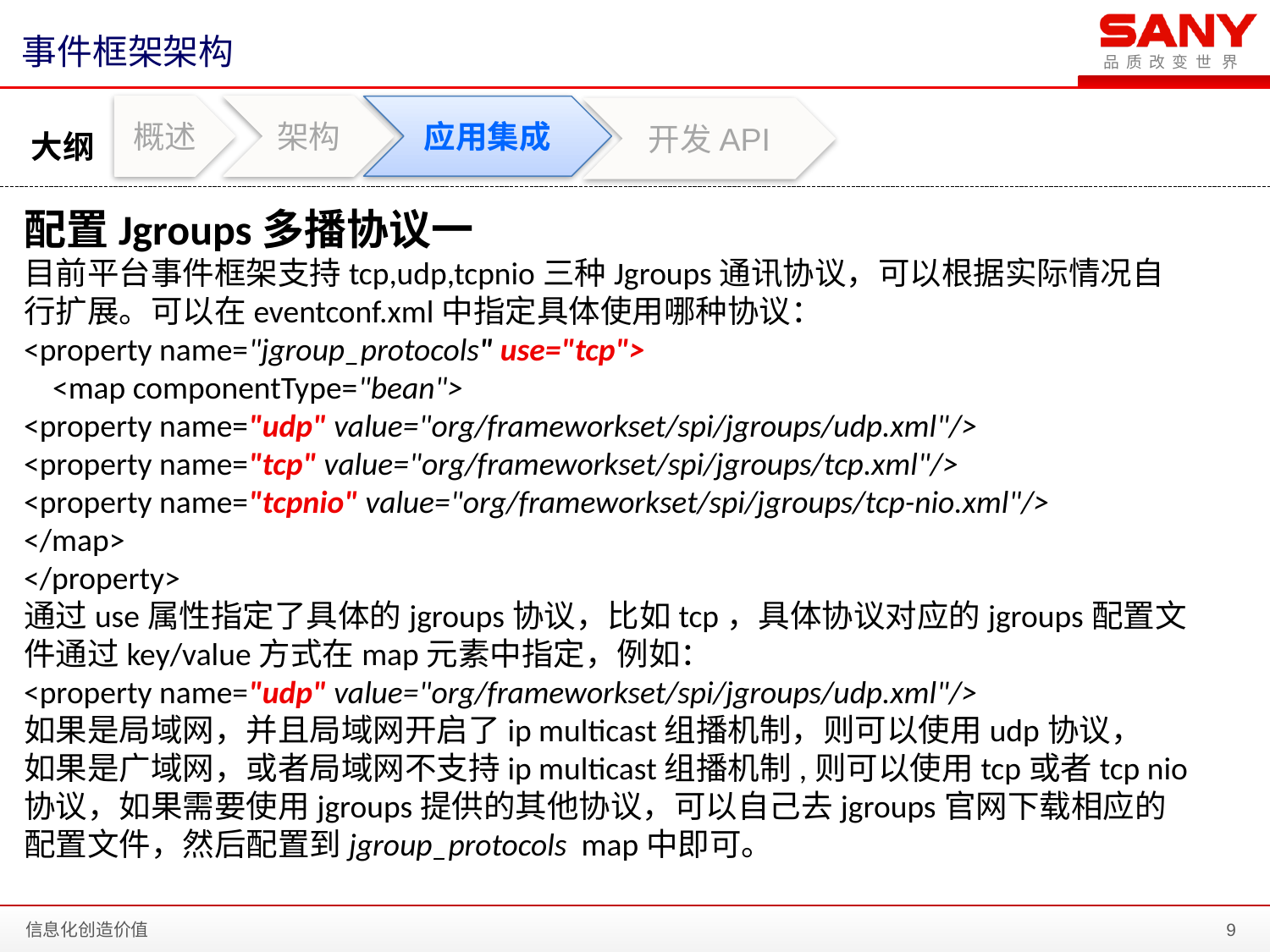

# 事件框架架构
大纲
概述
架构
应用集成
开发API
配置Jgroups多播协议一
目前平台事件框架支持tcp,udp,tcpnio三种Jgroups通讯协议，可以根据实际情况自行扩展。可以在eventconf.xml中指定具体使用哪种协议：
<property name="jgroup_protocols" use="tcp">
    <map componentType="bean">
<property name="udp" value="org/frameworkset/spi/jgroups/udp.xml"/>
<property name="tcp" value="org/frameworkset/spi/jgroups/tcp.xml"/>
<property name="tcpnio" value="org/frameworkset/spi/jgroups/tcp-nio.xml"/>
</map>
</property>
通过use属性指定了具体的jgroups协议，比如tcp，具体协议对应的jgroups配置文件通过key/value方式在map元素中指定，例如：
<property name="udp" value="org/frameworkset/spi/jgroups/udp.xml"/>
如果是局域网，并且局域网开启了ip multicast组播机制，则可以使用udp协议，
如果是广域网，或者局域网不支持ip multicast组播机制,则可以使用tcp或者tcp nio协议，如果需要使用jgroups提供的其他协议，可以自己去jgroups官网下载相应的配置文件，然后配置到jgroup_protocols  map中即可。
9
信息化创造价值